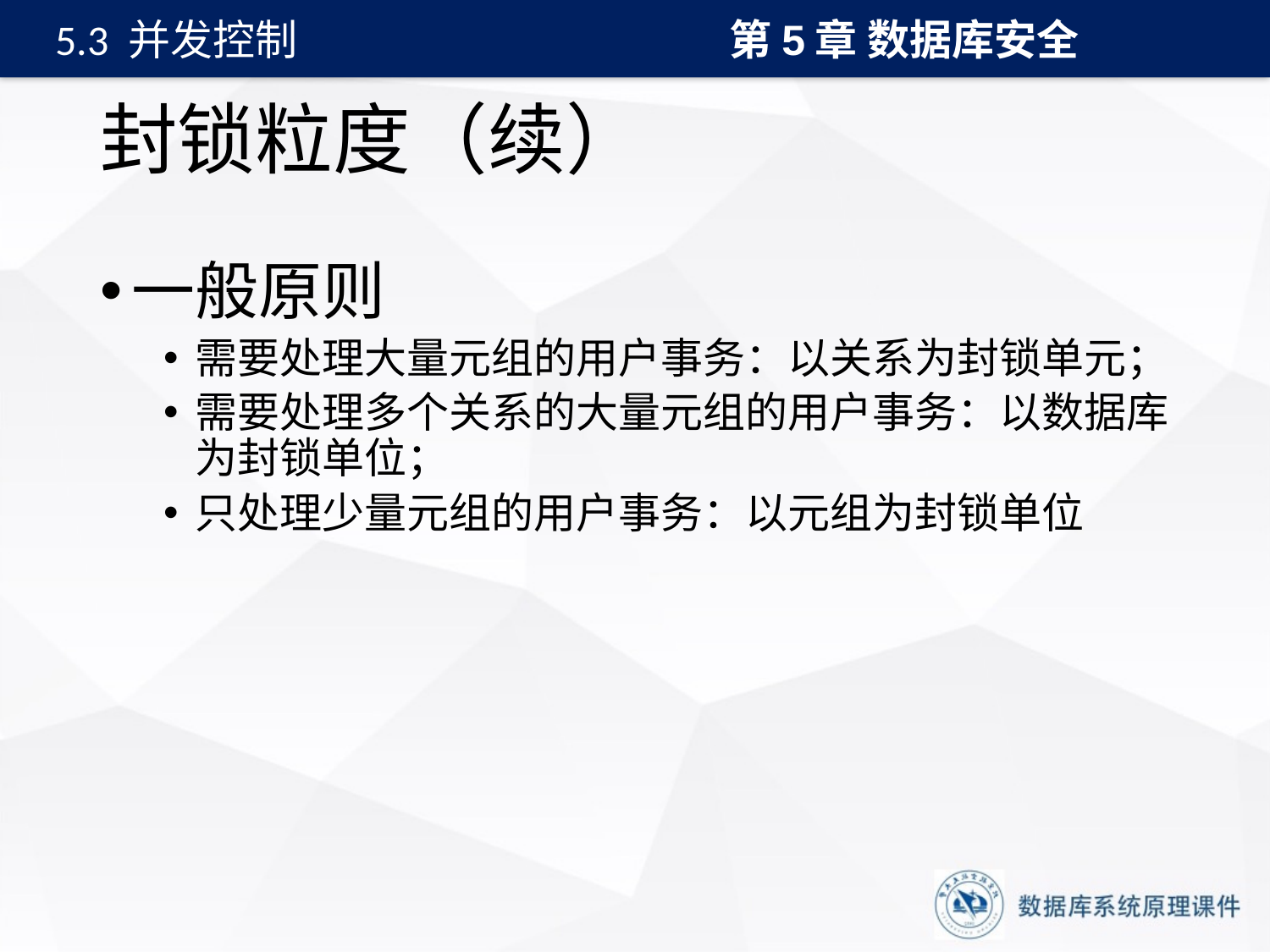

第5章 数据库安全
5.3 并发控制
# 封锁粒度（续）
一般原则
需要处理大量元组的用户事务：以关系为封锁单元；
需要处理多个关系的大量元组的用户事务：以数据库为封锁单位；
只处理少量元组的用户事务：以元组为封锁单位